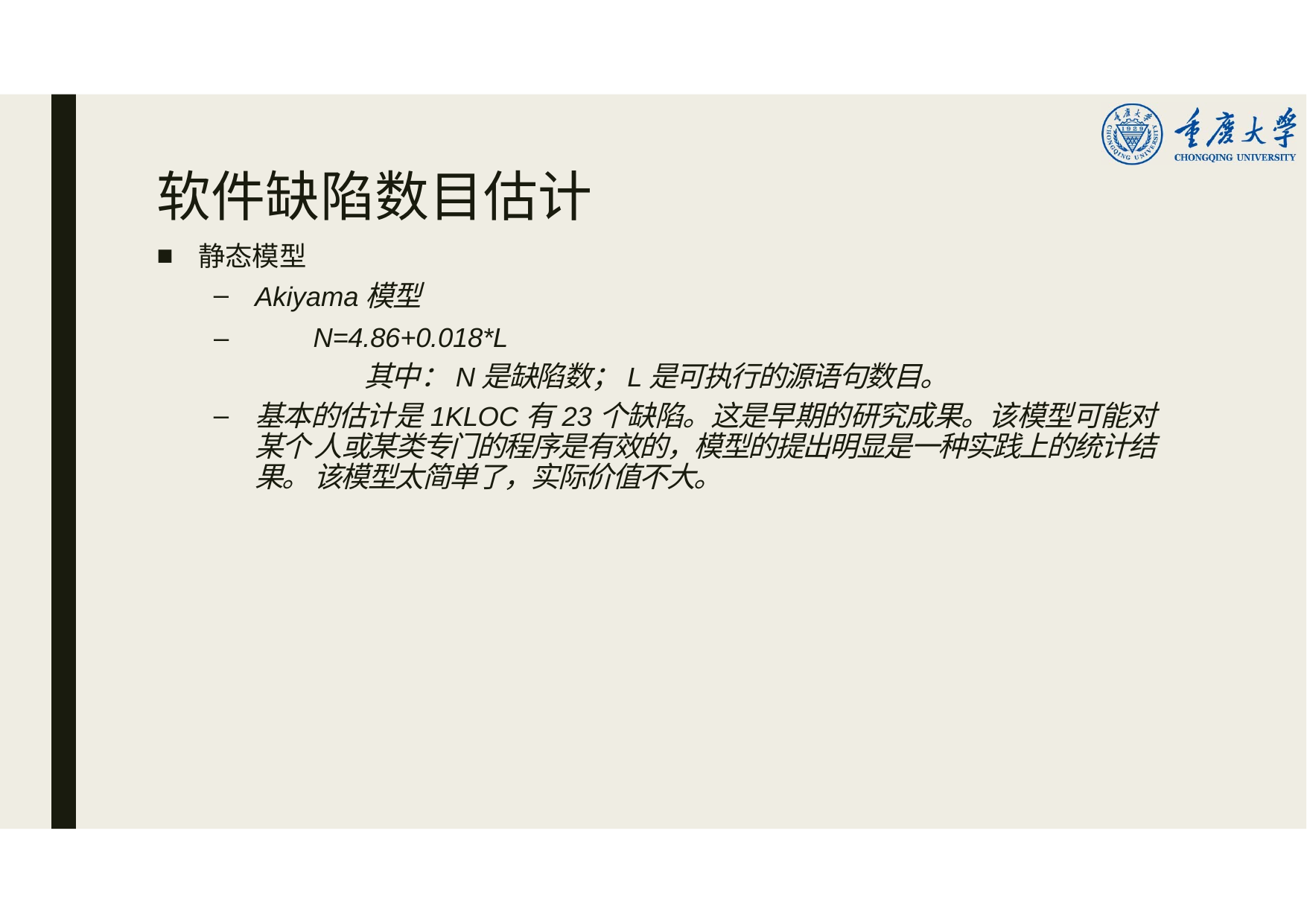

# 软件缺陷数目估计
静态模型
Akiyama模型
–	N=4.86+0.018*L
其中：N是缺陷数；L是可执行的源语句数目。
基本的估计是1KLOC有23个缺陷。这是早期的研究成果。该模型可能对某个 人或某类专门的程序是有效的，模型的提出明显是一种实践上的统计结果。 该模型太简单了，实际价值不大。